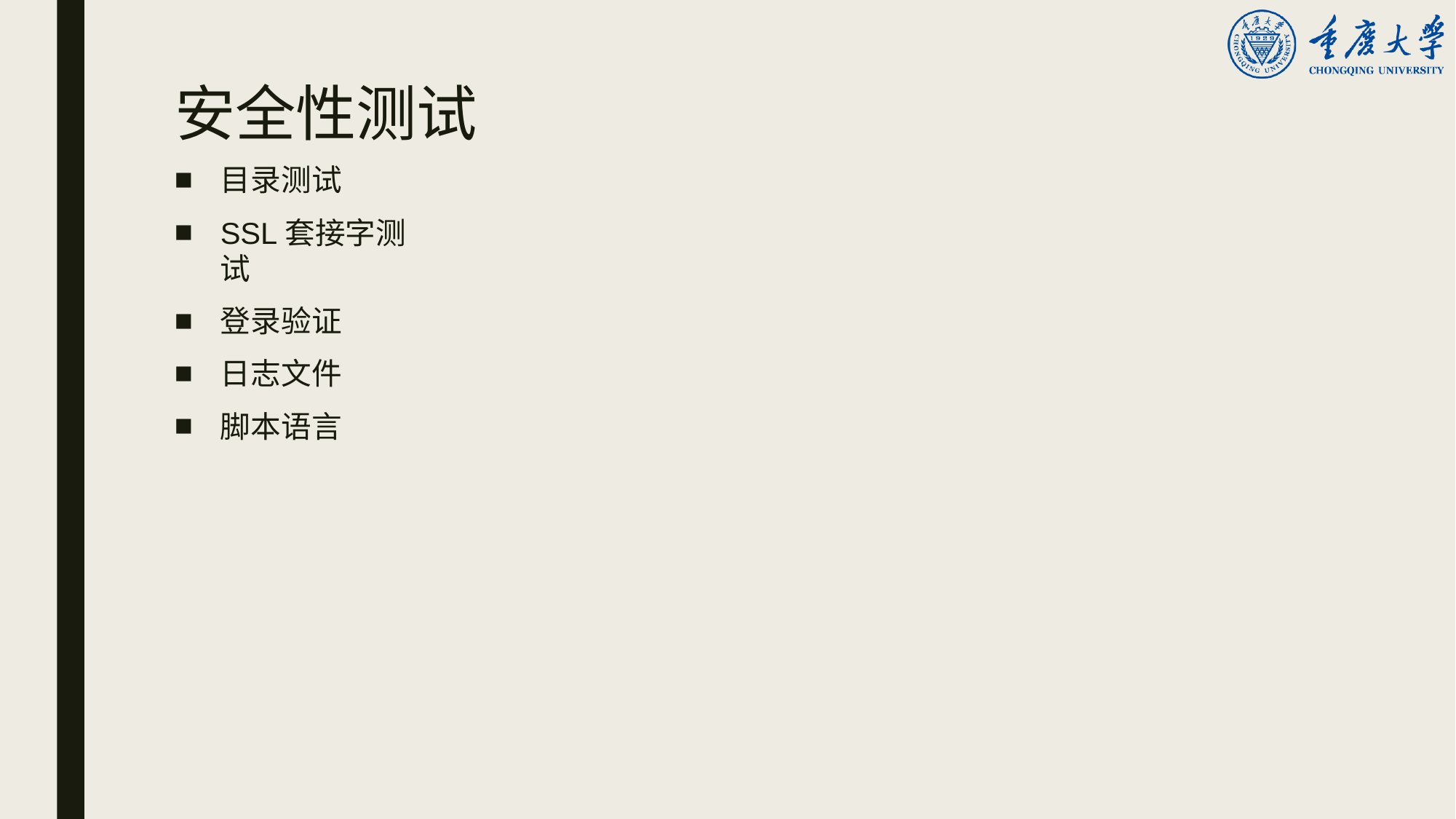

# 安全性测试
目录测试
SSL套接字测试
登录验证
日志文件
脚本语言